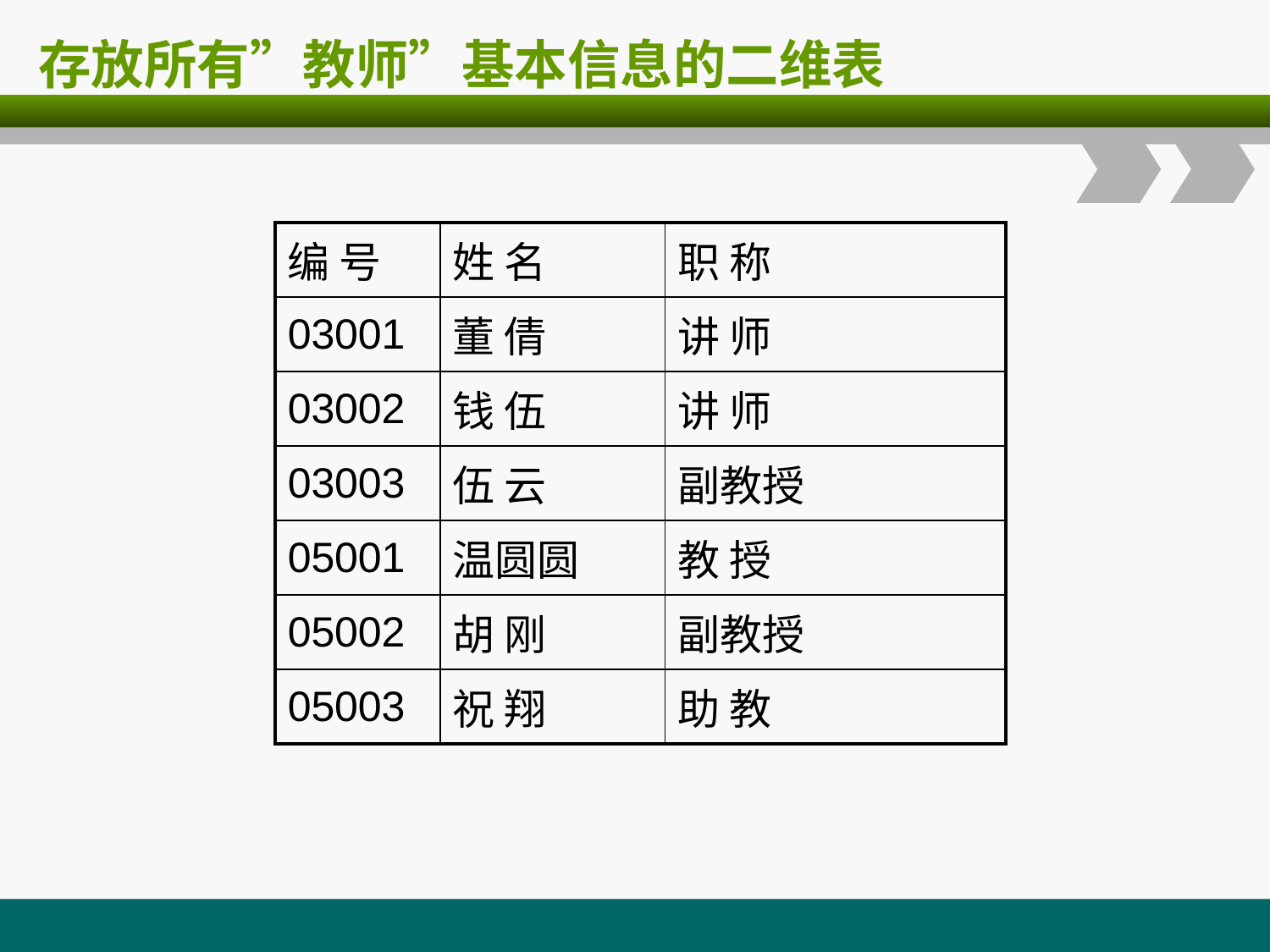

# 存放所有”教师”基本信息的二维表
| 编 号 | 姓 名 | 职 称 |
| --- | --- | --- |
| 03001 | 董 倩 | 讲 师 |
| 03002 | 钱 伍 | 讲 师 |
| 03003 | 伍 云 | 副教授 |
| 05001 | 温圆圆 | 教 授 |
| 05002 | 胡 刚 | 副教授 |
| 05003 | 祝 翔 | 助 教 |